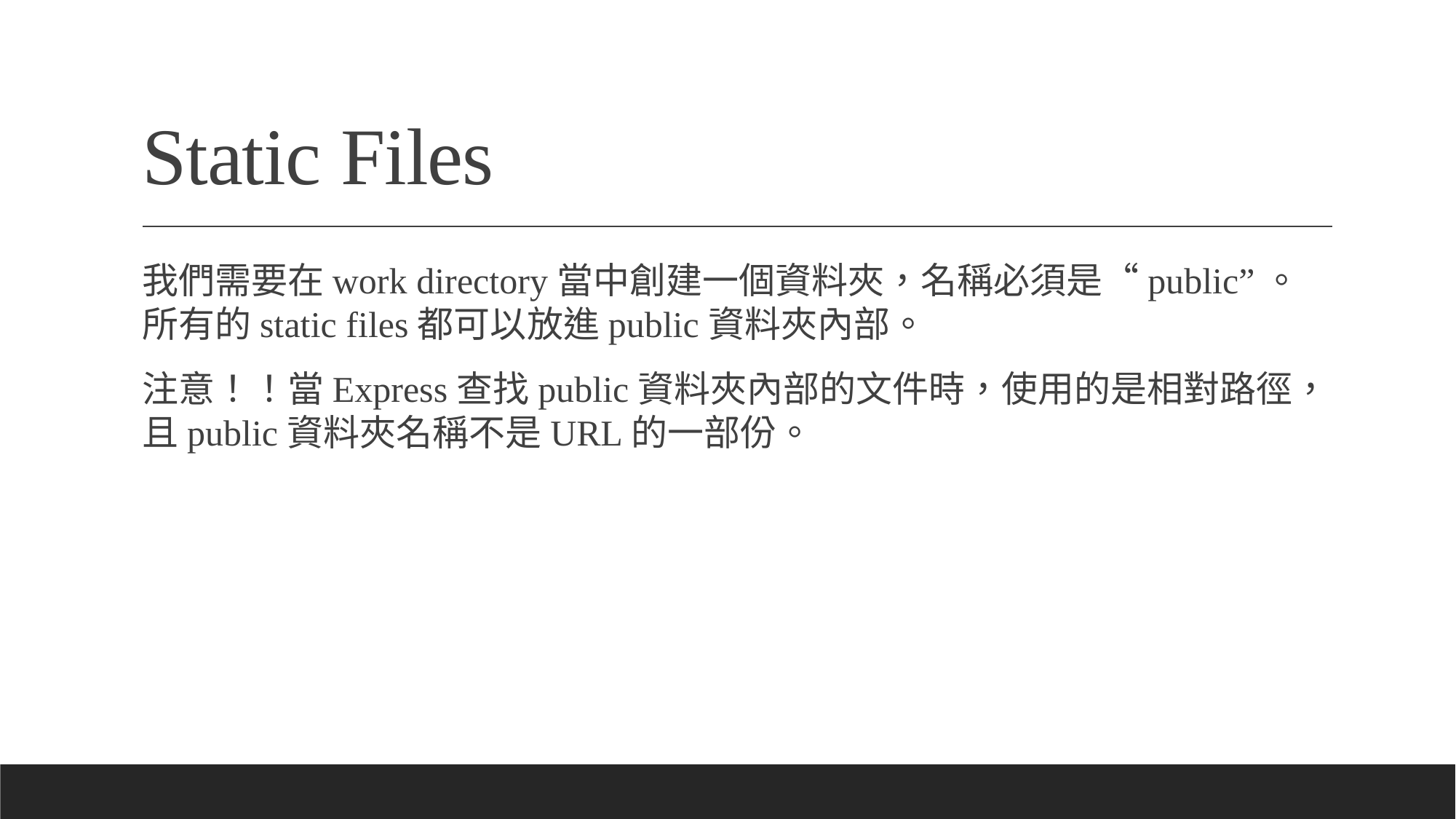

# Static Files
我們需要在work directory當中創建一個資料夾，名稱必須是“public”。所有的static files都可以放進public資料夾內部。
注意！！當Express查找public資料夾內部的文件時，使用的是相對路徑，且public資料夾名稱不是URL的一部份。